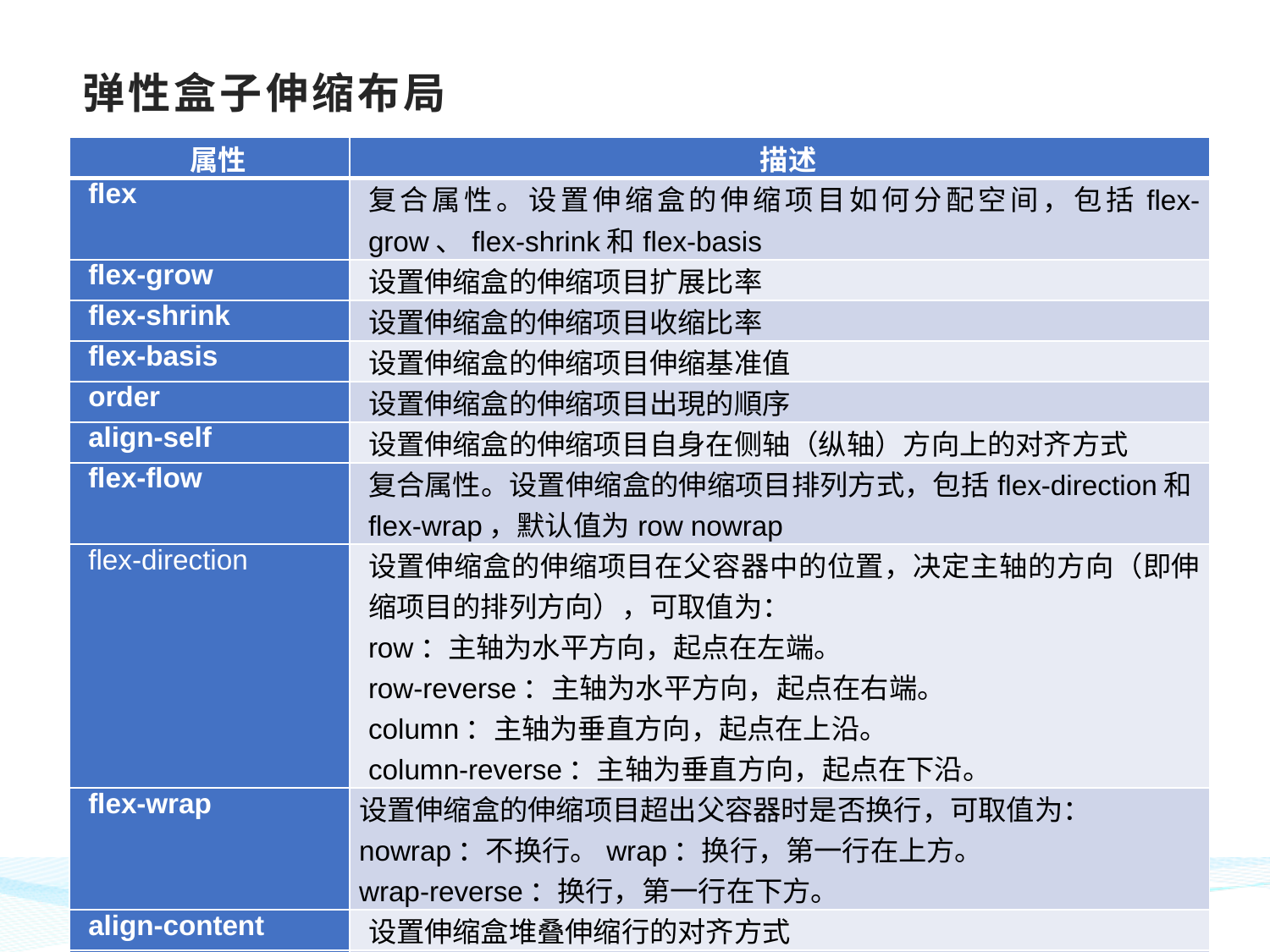

# 弹性盒子伸缩布局

| 属性 | 描述 |
| --- | --- |
| flex | 复合属性。设置伸缩盒的伸缩项目如何分配空间，包括flex-grow、flex-shrink和flex-basis |
| flex-grow | 设置伸缩盒的伸缩项目扩展比率 |
| flex-shrink | 设置伸缩盒的伸缩项目收缩比率 |
| flex-basis | 设置伸缩盒的伸缩项目伸缩基准值 |
| order | 设置伸缩盒的伸缩项目出現的順序 |
| align-self | 设置伸缩盒的伸缩项目自身在侧轴（纵轴）方向上的对齐方式 |
| flex-flow | 复合属性。设置伸缩盒的伸缩项目排列方式，包括flex-direction和flex-wrap，默认值为row nowrap |
| flex-direction | 设置伸缩盒的伸缩项目在父容器中的位置，决定主轴的方向（即伸缩项目的排列方向），可取值为： row：主轴为水平方向，起点在左端。 row-reverse：主轴为水平方向，起点在右端。 column：主轴为垂直方向，起点在上沿。 column-reverse：主轴为垂直方向，起点在下沿。 |
| flex-wrap | 设置伸缩盒的伸缩项目超出父容器时是否换行，可取值为： nowrap：不换行。wrap：换行，第一行在上方。 wrap-reverse：换行，第一行在下方。 |
| align-content | 设置伸缩盒堆叠伸缩行的对齐方式 |
| align-items | 设置伸缩盒的伸缩项目在侧轴（纵轴）方向上的对齐方式 |
| justify-content | 设置伸缩盒的伸缩项目在主轴（横轴）方向上的对齐方式 |